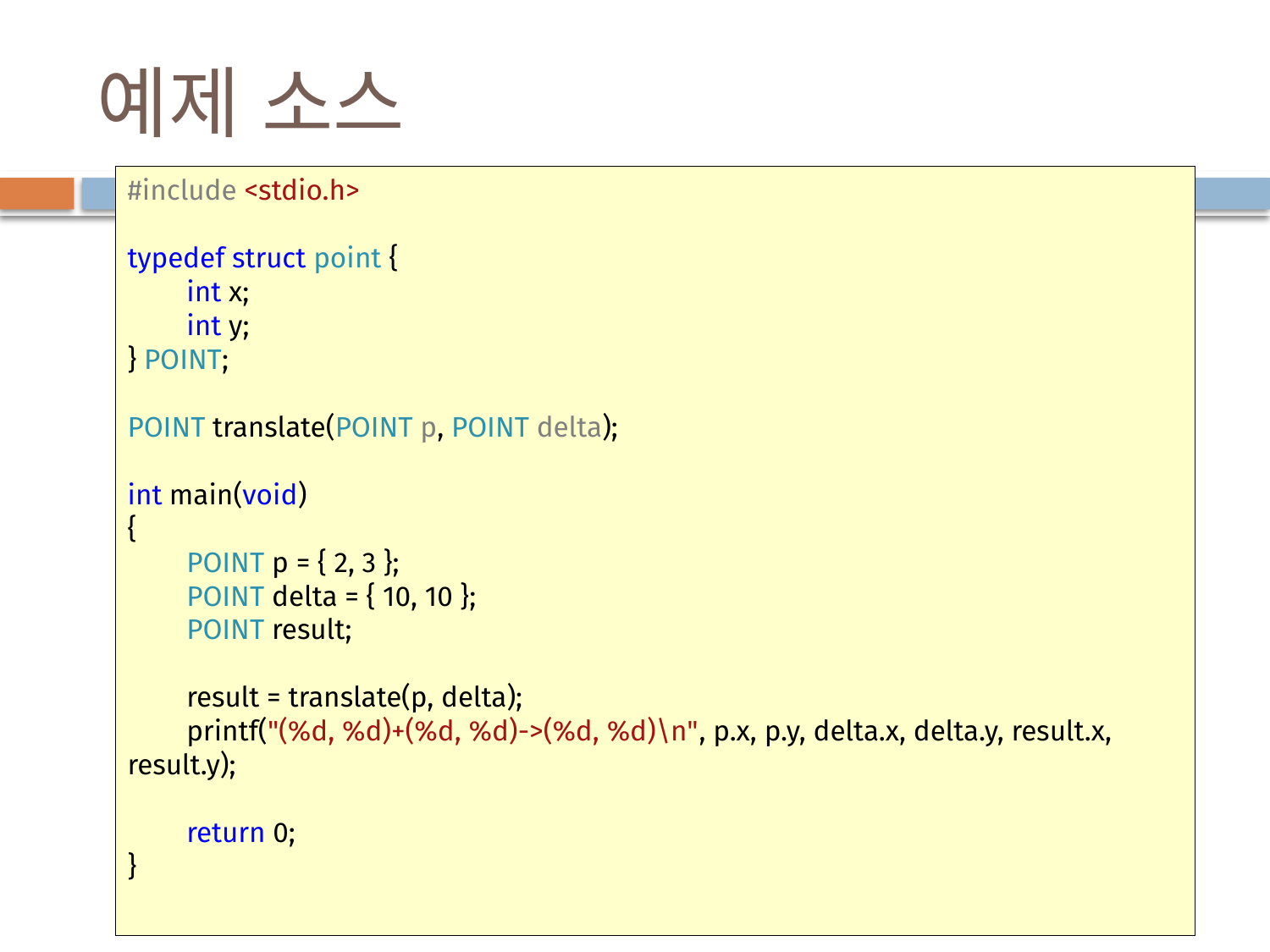

# 예제 소스
#include <stdio.h>

typedef struct point {
        int x;
        int y;
} POINT;

POINT translate(POINT p, POINT delta);

int main(void)
{
        POINT p = { 2, 3 };
        POINT delta = { 10, 10 };
        POINT result;

        result = translate(p, delta);
        printf("(%d, %d)+(%d, %d)->(%d, %d)\n", p.x, p.y, delta.x, delta.y, result.x, result.y);

        return 0;
}